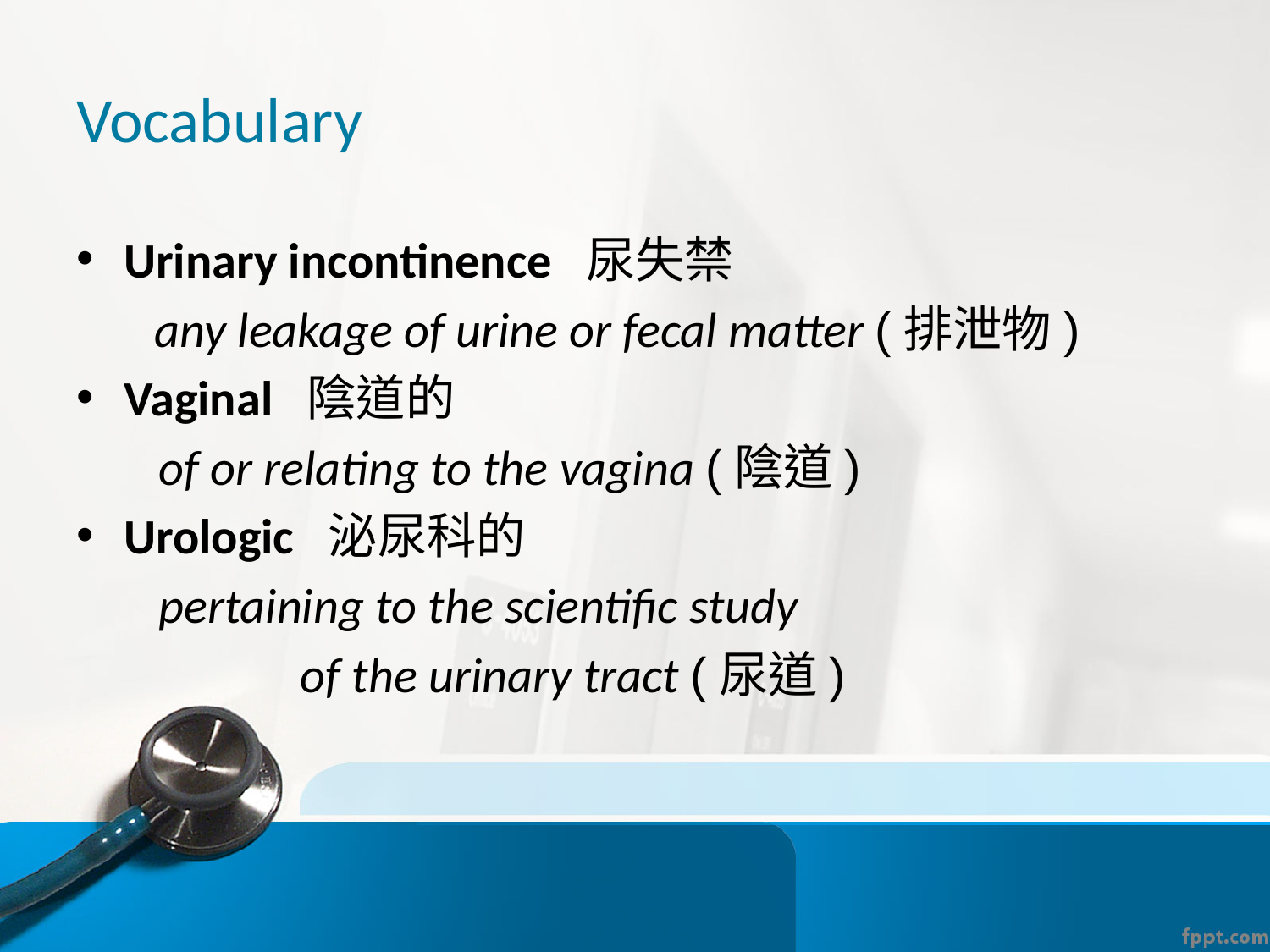

# Vocabulary
Urinary incontinence  尿失禁
       any leakage of urine or fecal matter (排泄物)
Vaginal  陰道的
      of or relating to the vagina (陰道)
Urologic  泌尿科的
      pertaining to the scientific study
                    of the urinary tract (尿道)